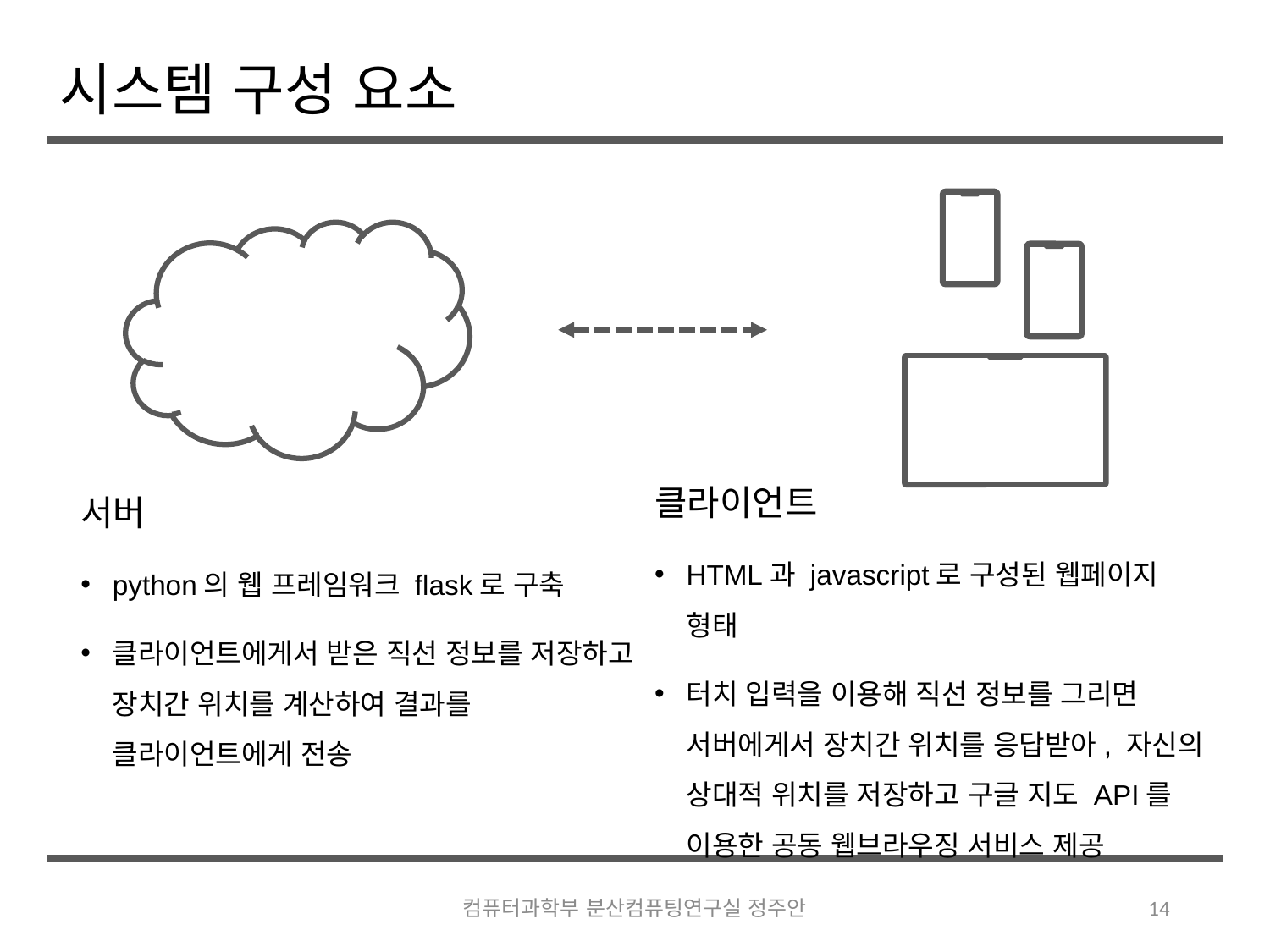

# 시스템 구성 요소

클라이언트
HTML과 javascript로 구성된 웹페이지 형태
터치 입력을 이용해 직선 정보를 그리면 서버에게서 장치간 위치를 응답받아, 자신의 상대적 위치를 저장하고 구글 지도 API를 이용한 공동 웹브라우징 서비스 제공
서버
python의 웹 프레임워크 flask로 구축
클라이언트에게서 받은 직선 정보를 저장하고 장치간 위치를 계산하여 결과를 클라이언트에게 전송
컴퓨터과학부 분산컴퓨팅연구실 정주안
14